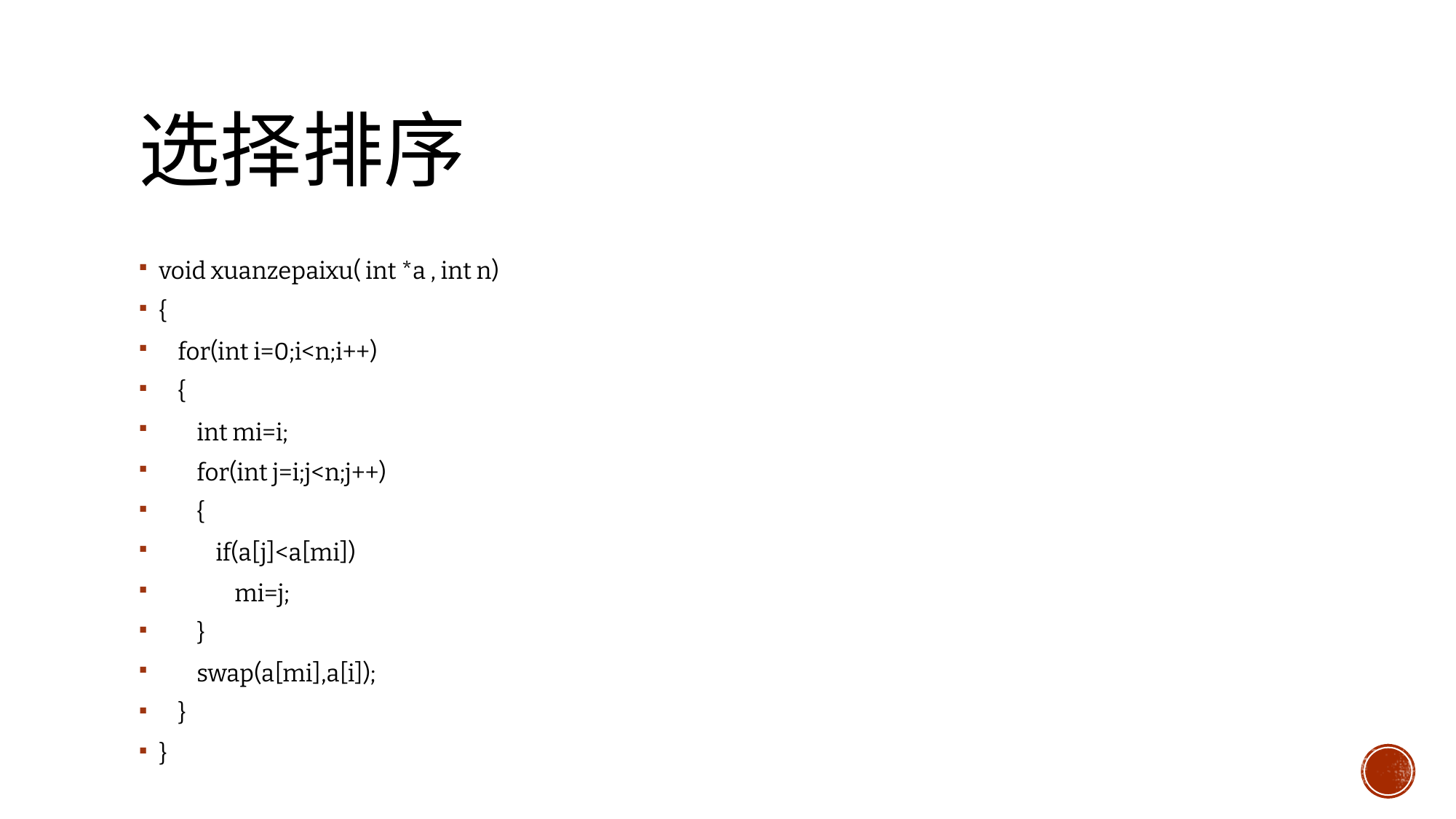

# 选择排序
void xuanzepaixu( int *a , int n)
{
    for(int i=0;i<n;i++)
    {
        int mi=i;
        for(int j=i;j<n;j++)
        {
            if(a[j]<a[mi])
                mi=j;
        }
        swap(a[mi],a[i]);
    }
}